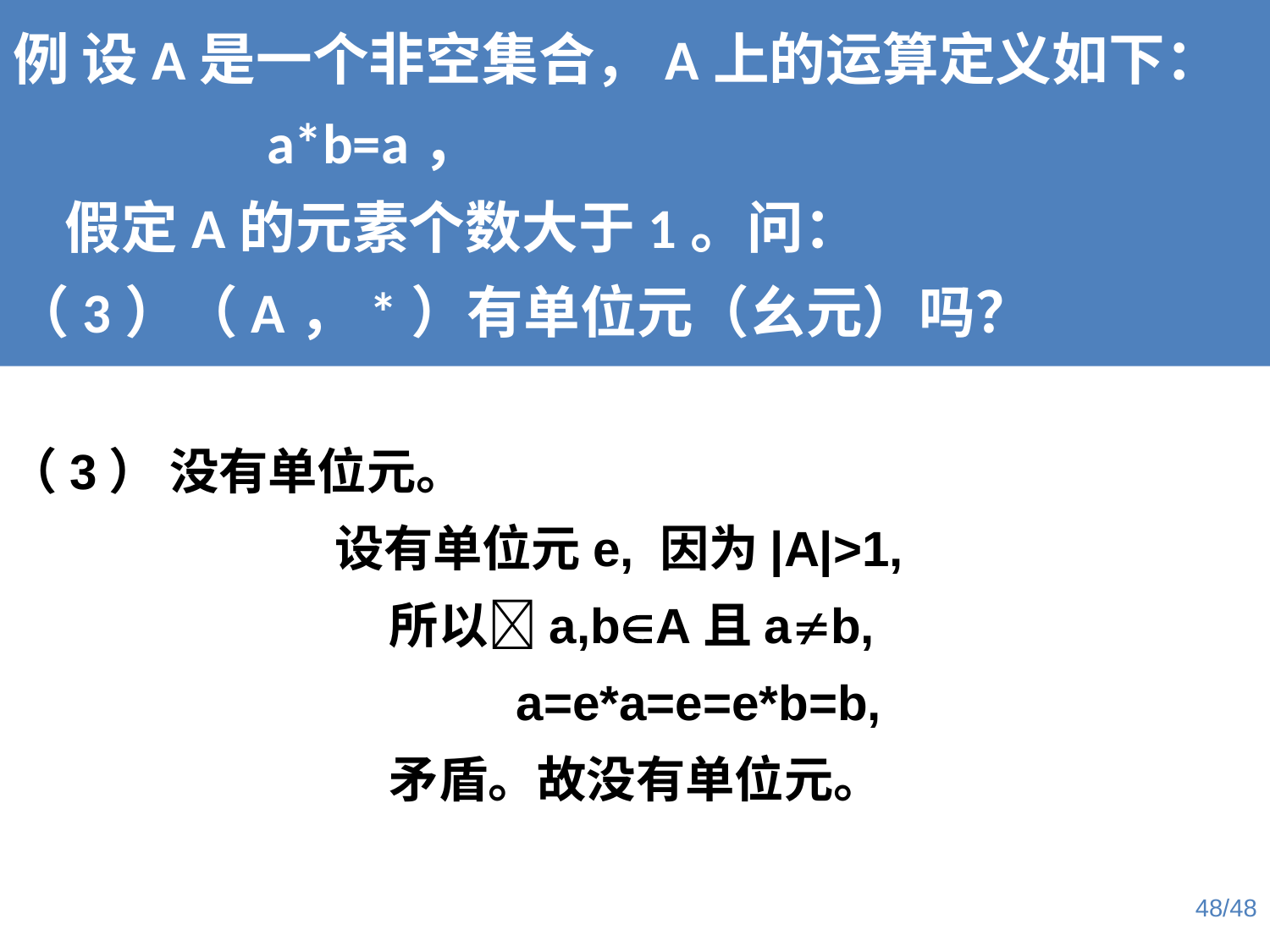

例 设A是一个非空集合，A上的运算定义如下：
                    a*b=a，
   假定A的元素个数大于1。问：
（3）（A，*）有单位元（幺元）吗？
（3） 没有单位元。
                            设有单位元e, 因为|A|>1,
			所以∃a,b∈A且a≠b,
				a=e*a=e=e*b=b,
			矛盾。故没有单位元。
48/48